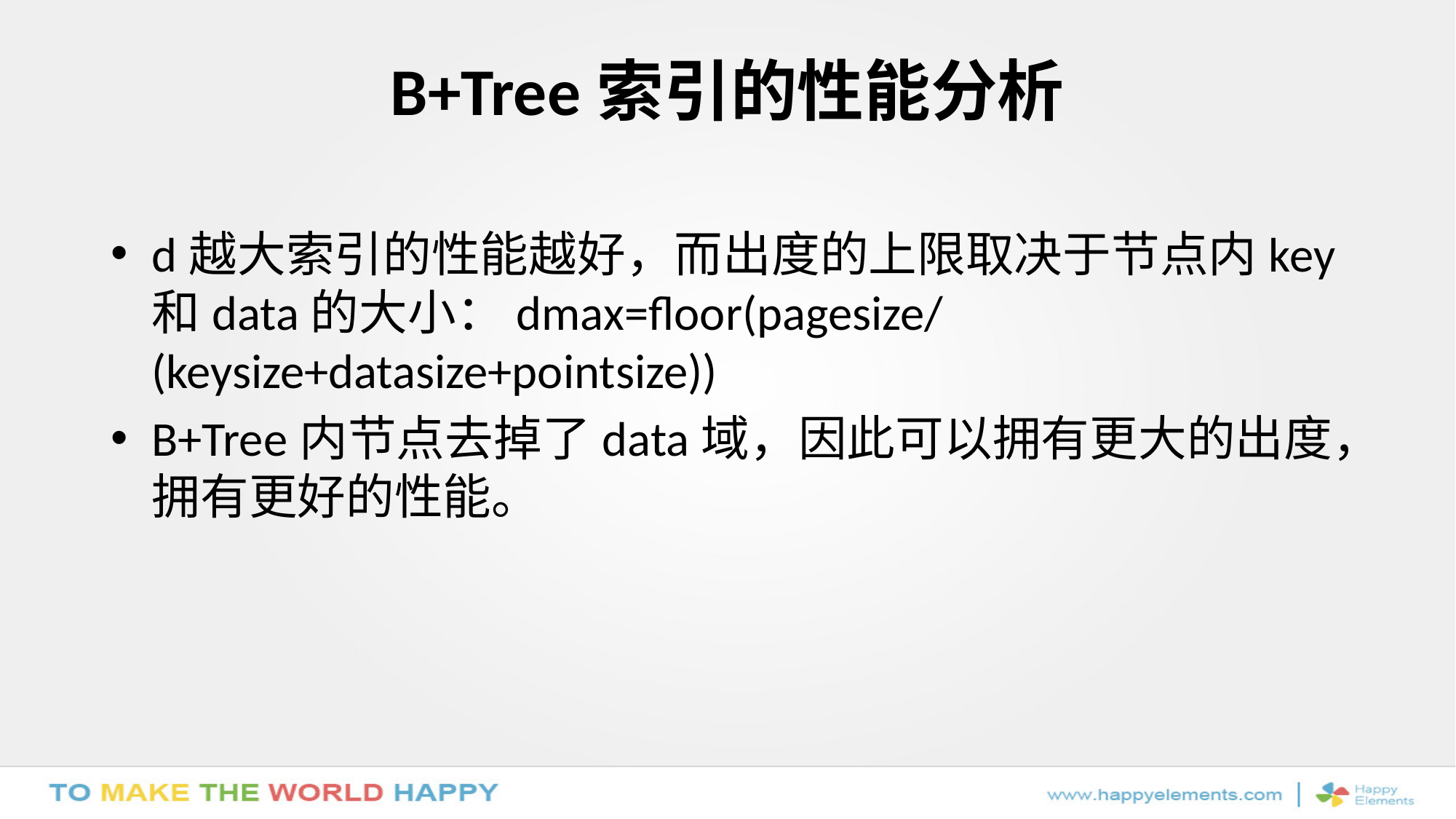

# B+Tree索引的性能分析
d越大索引的性能越好，而出度的上限取决于节点内key和data的大小：dmax=floor(pagesize/(keysize+datasize+pointsize))
B+Tree内节点去掉了data域，因此可以拥有更大的出度，拥有更好的性能。